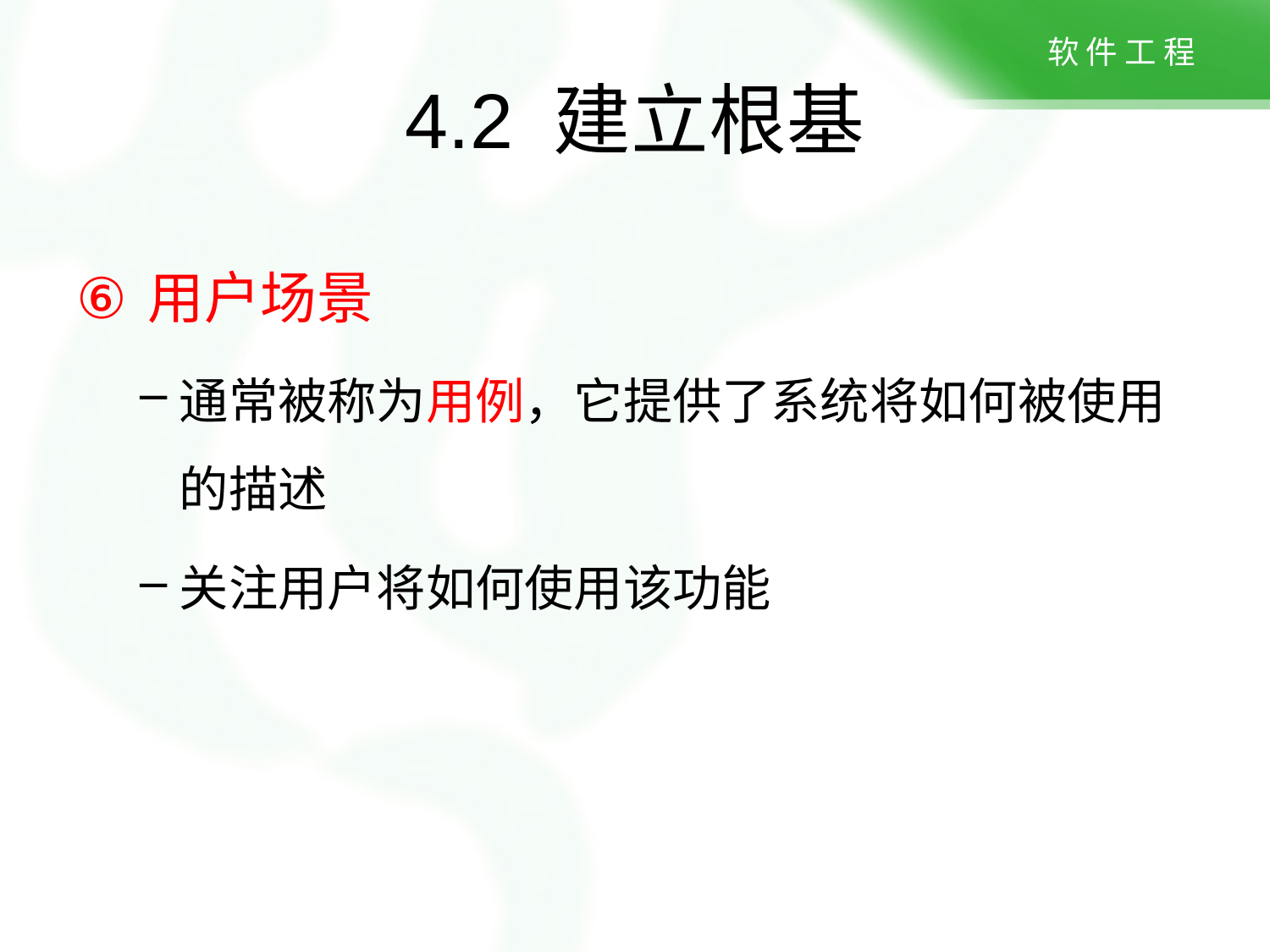

# 4.2 建立根基
用户场景
通常被称为用例，它提供了系统将如何被使用的描述
关注用户将如何使用该功能